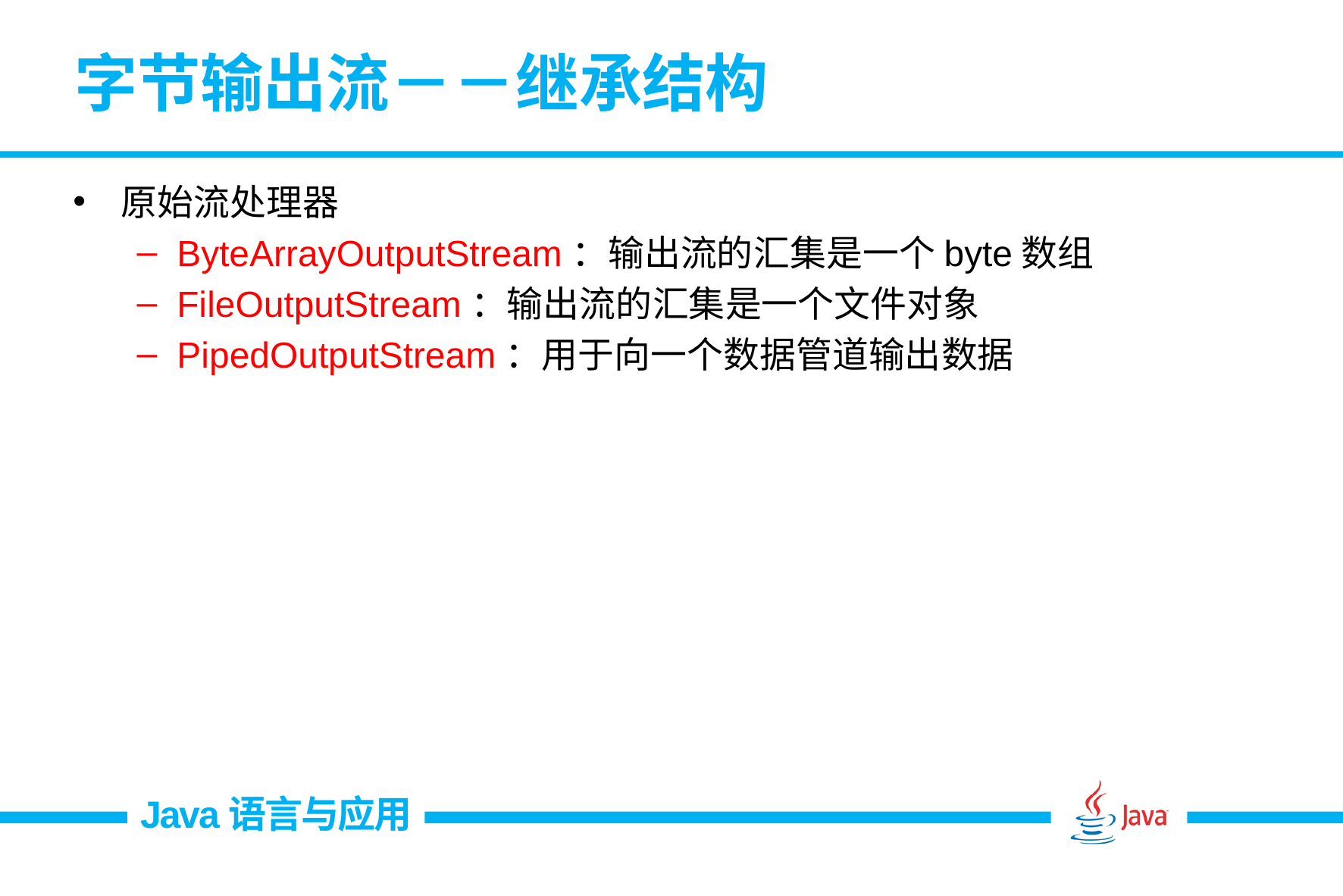

# 字节输出流－－继承结构
原始流处理器
ByteArrayOutputStream：输出流的汇集是一个byte数组
FileOutputStream：输出流的汇集是一个文件对象
PipedOutputStream：用于向一个数据管道输出数据
49